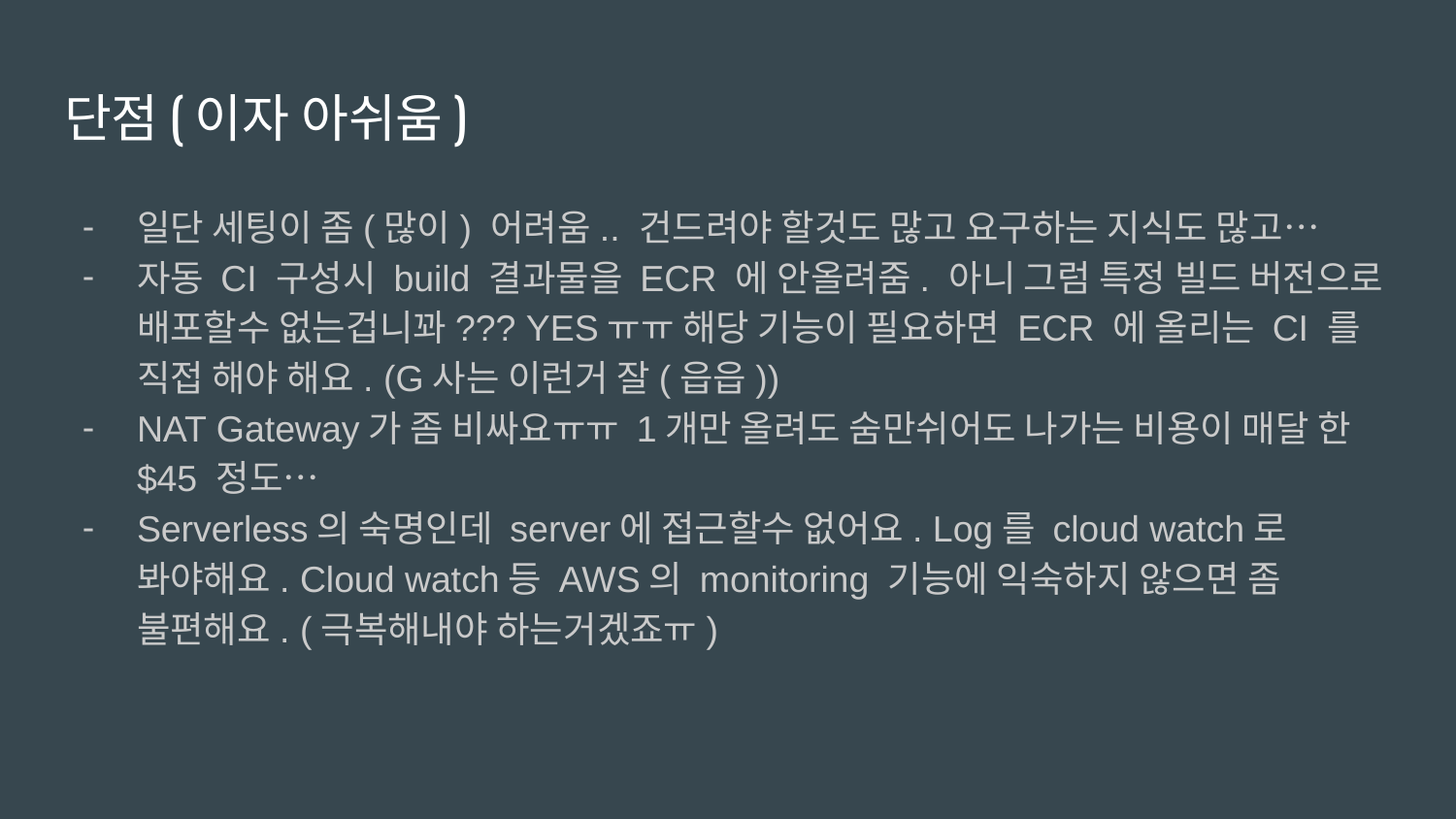

# 단점(이자 아쉬움)
일단 세팅이 좀(많이) 어려움.. 건드려야 할것도 많고 요구하는 지식도 많고…
자동 CI 구성시 build 결과물을 ECR 에 안올려줌. 아니 그럼 특정 빌드 버전으로 배포할수 없는겁니꽈??? YESㅠㅠ 해당 기능이 필요하면 ECR 에 올리는 CI 를 직접 해야 해요. (G사는 이런거 잘(읍읍))
NAT Gateway가 좀 비싸요ㅠㅠ 1개만 올려도 숨만쉬어도 나가는 비용이 매달 한 $45 정도…
Serverless의 숙명인데 server에 접근할수 없어요. Log를 cloud watch로 봐야해요. Cloud watch등 AWS의 monitoring 기능에 익숙하지 않으면 좀 불편해요. (극복해내야 하는거겠죠ㅠ)